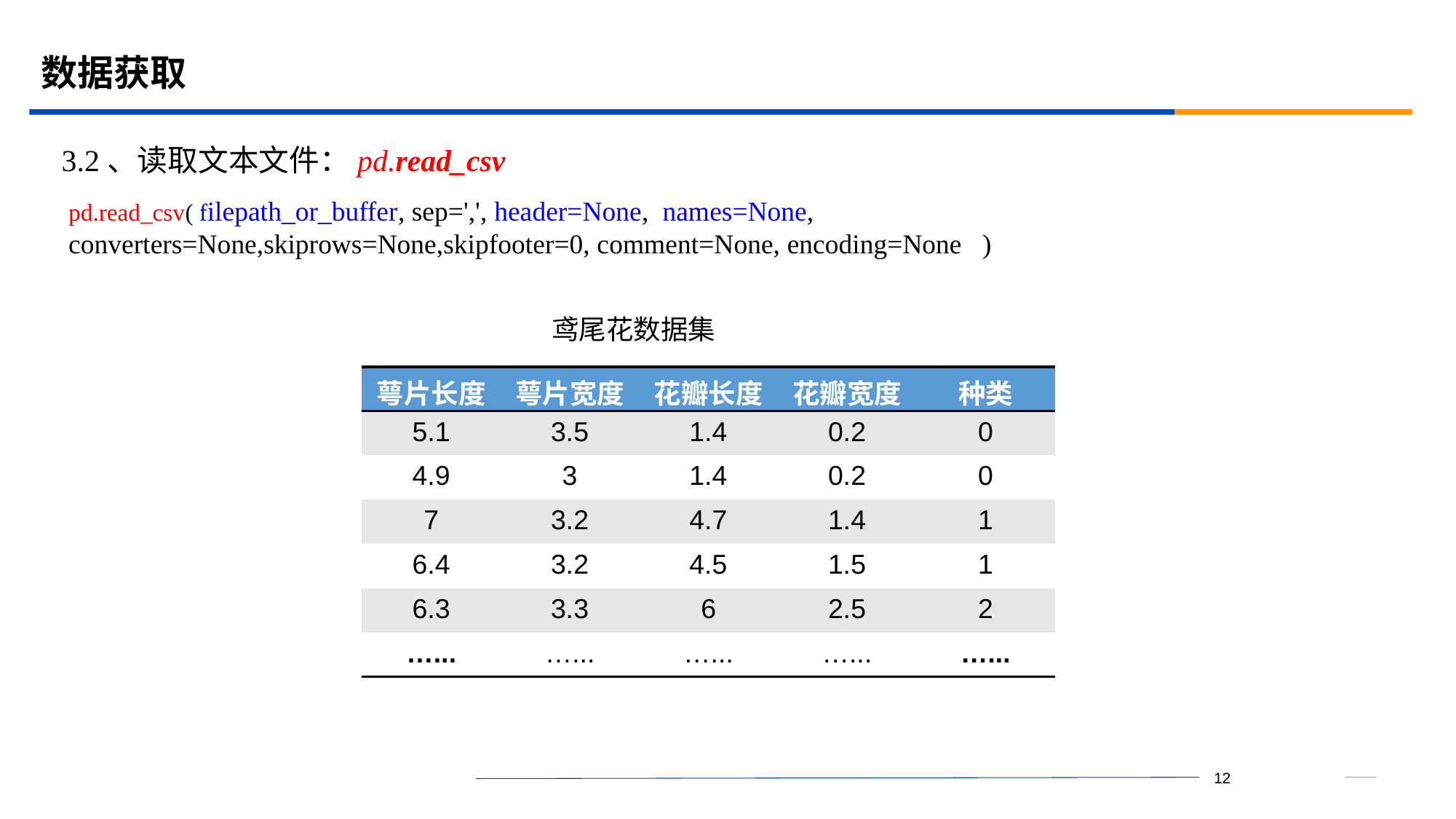

# 数据获取
3.2、读取文本文件：pd.read_csv
pd.read_csv( filepath_or_buffer, sep=',', header=None,  names=None, converters=None,skiprows=None,skipfooter=0, comment=None, encoding=None   )
鸢尾花数据集
| 萼片长度 | 萼片宽度 | 花瓣长度 | 花瓣宽度 | 种类 |
| --- | --- | --- | --- | --- |
| 5.1 | 3.5 | 1.4 | 0.2 | 0 |
| 4.9 | 3 | 1.4 | 0.2 | 0 |
| 7 | 3.2 | 4.7 | 1.4 | 1 |
| 6.4 | 3.2 | 4.5 | 1.5 | 1 |
| 6.3 | 3.3 | 6 | 2.5 | 2 |
| …... | …... | …... | …... | …... |